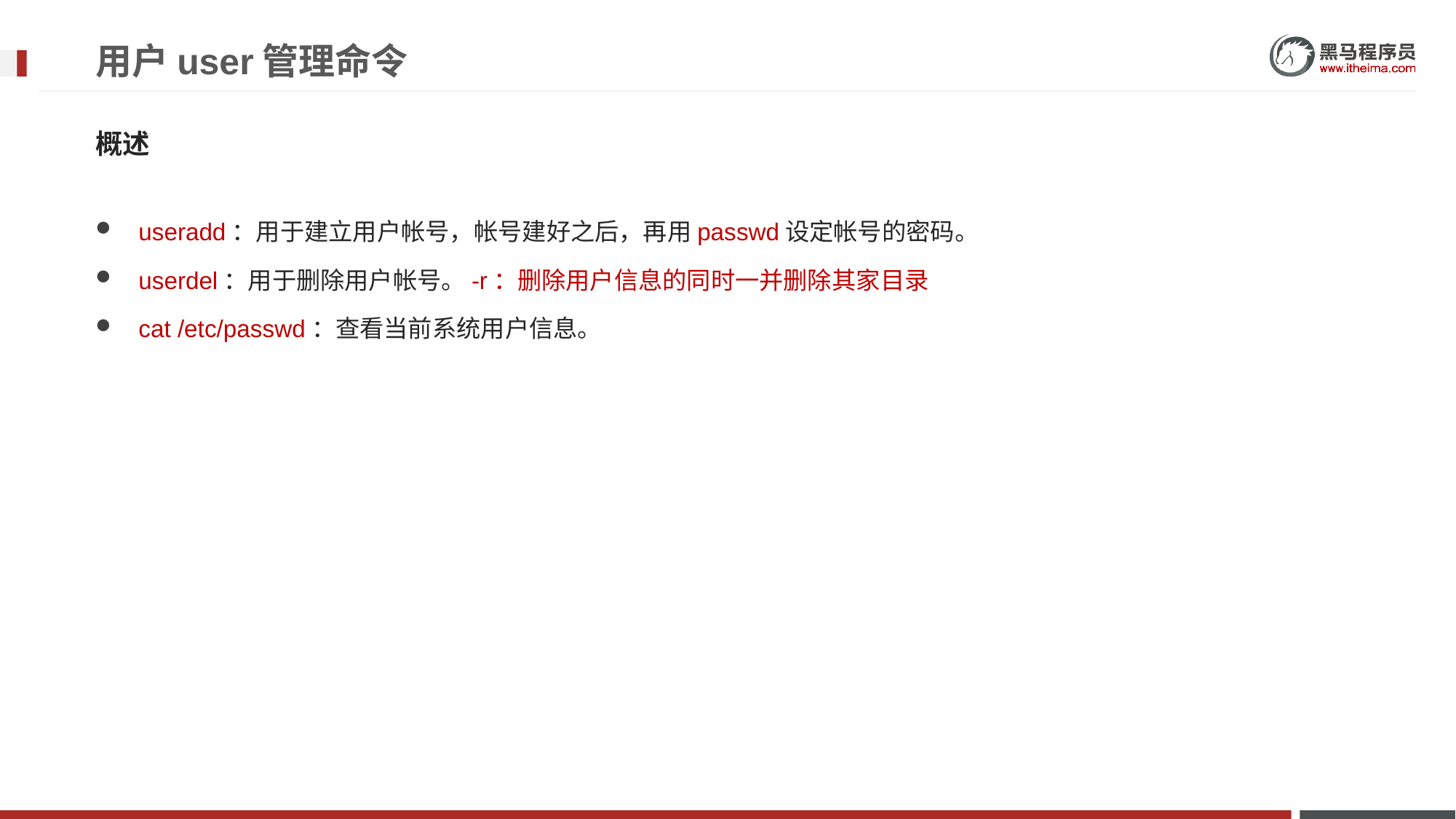

# 用户user管理命令
概述
useradd：用于建立用户帐号，帐号建好之后，再用passwd设定帐号的密码。
userdel：用于删除用户帐号。-r：删除用户信息的同时一并删除其家目录
cat /etc/passwd：查看当前系统用户信息。